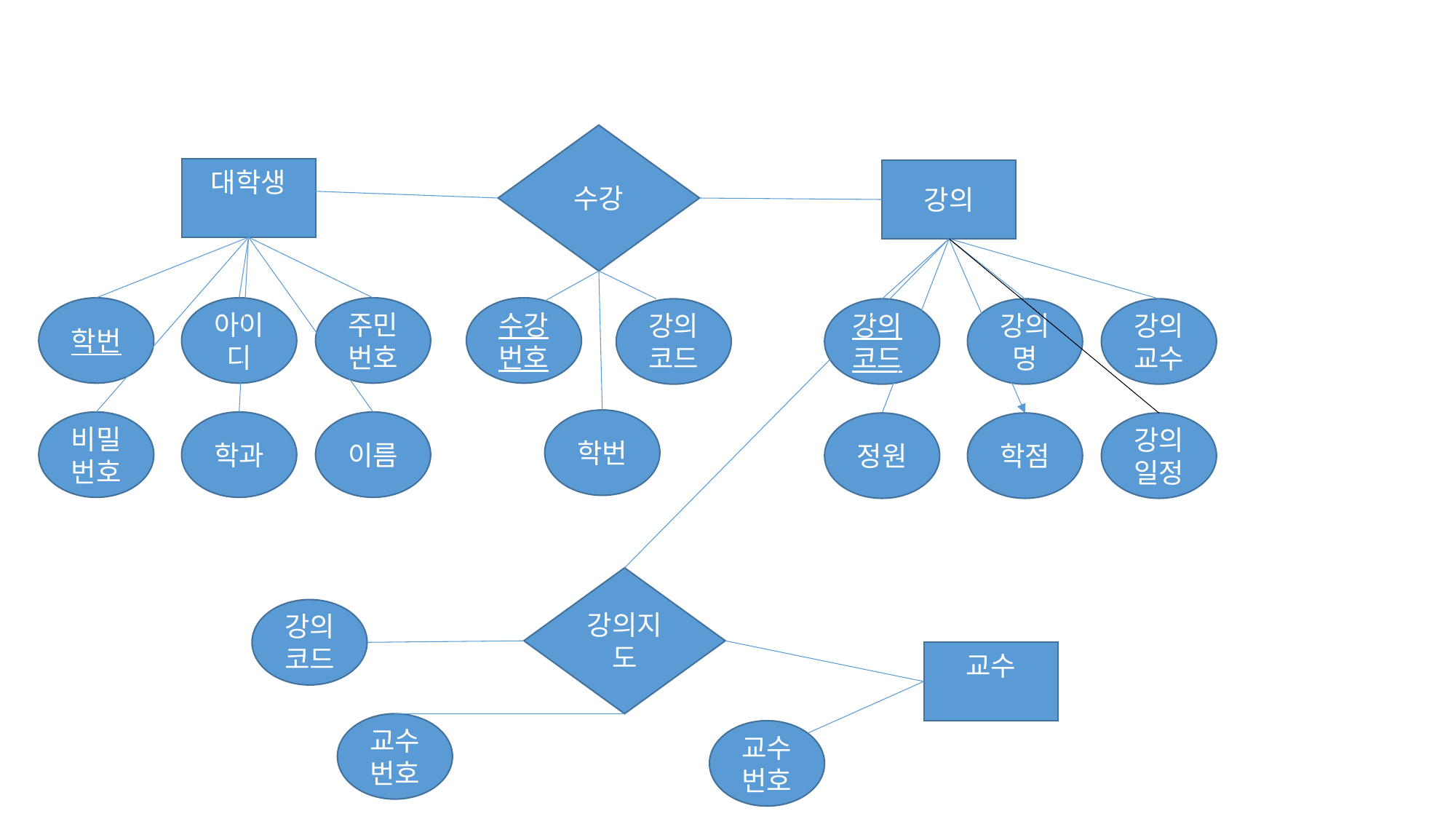

수강
대학생

강의
수강번호
학번
아이디
주민번호
강의코드
강의코드
강의명
강의교수
학번
이름
비밀번호
학과
강의일정
정원
학점
강의지도
강의코드
교수

교수번호
교수번호